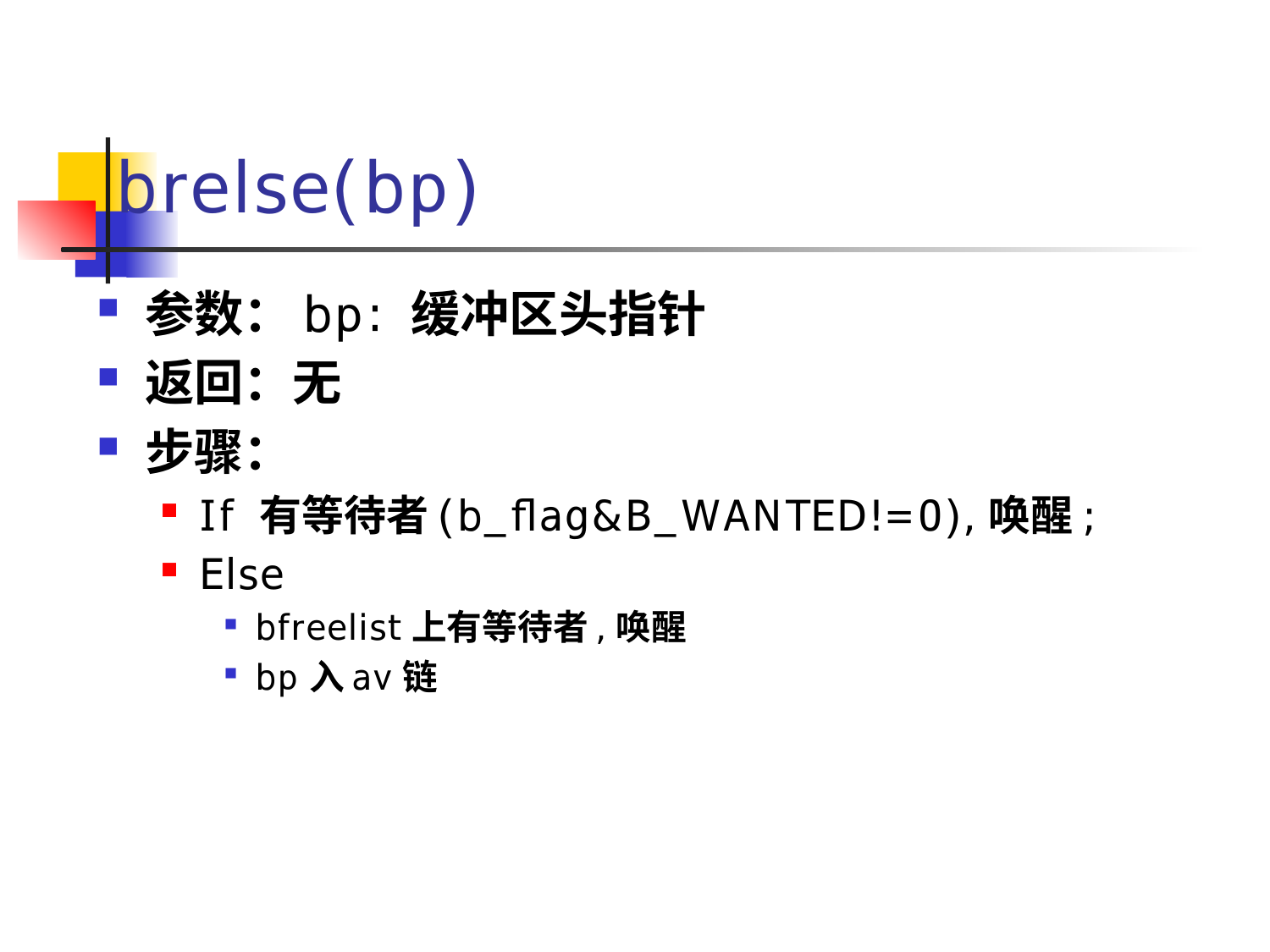

brelse(bp)
参数：bp: 缓冲区头指针
返回：无
步骤：
If 有等待者(b_flag&B_WANTED!=0),唤醒;
Else
bfreelist上有等待者,唤醒
bp入av链